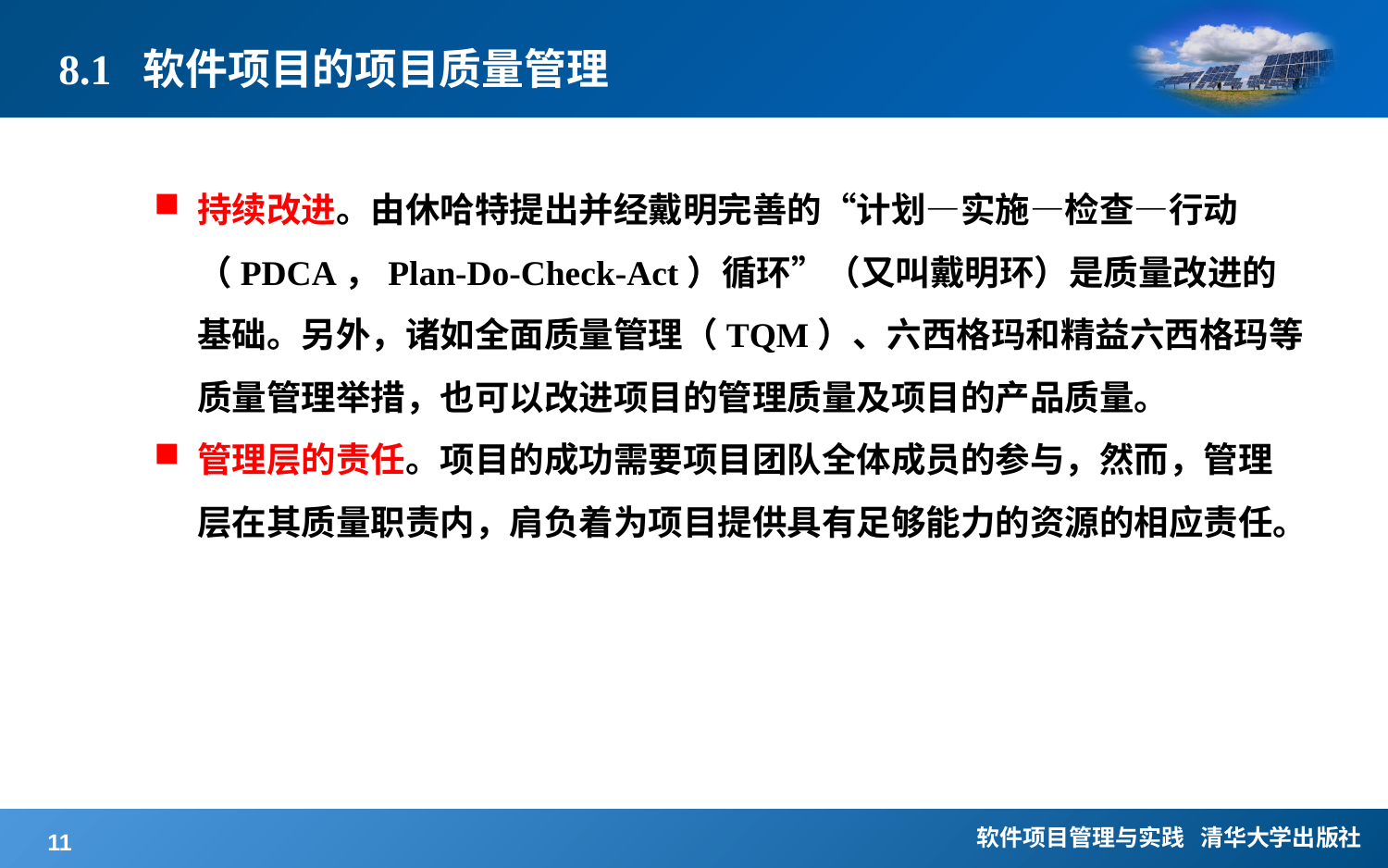

# 8.1  软件项目的项目质量管理
持续改进。由休哈特提出并经戴明完善的“计划—实施—检查—行动（PDCA，Plan-Do-Check-Act）循环”（又叫戴明环）是质量改进的基础。另外，诸如全面质量管理（TQM）、六西格玛和精益六西格玛等质量管理举措，也可以改进项目的管理质量及项目的产品质量。
管理层的责任。项目的成功需要项目团队全体成员的参与，然而，管理层在其质量职责内，肩负着为项目提供具有足够能力的资源的相应责任。